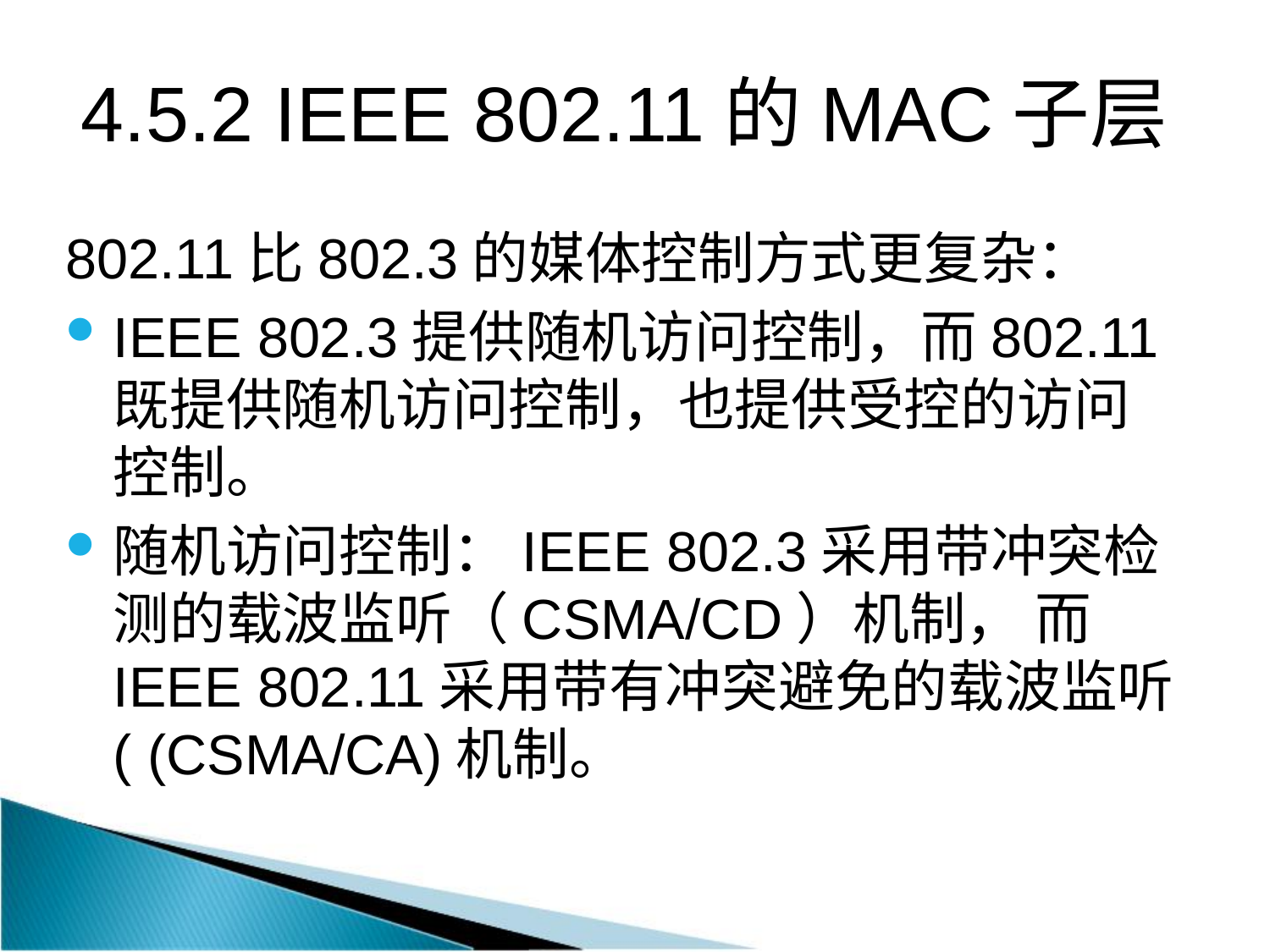

# 4.5.2 IEEE 802.11的MAC子层
802.11比802.3的媒体控制方式更复杂：
IEEE 802.3提供随机访问控制，而802.11既提供随机访问控制，也提供受控的访问控制。
随机访问控制：IEEE 802.3采用带冲突检测的载波监听（CSMA/CD）机制， 而IEEE 802.11采用带有冲突避免的载波监听( (CSMA/CA)机制。